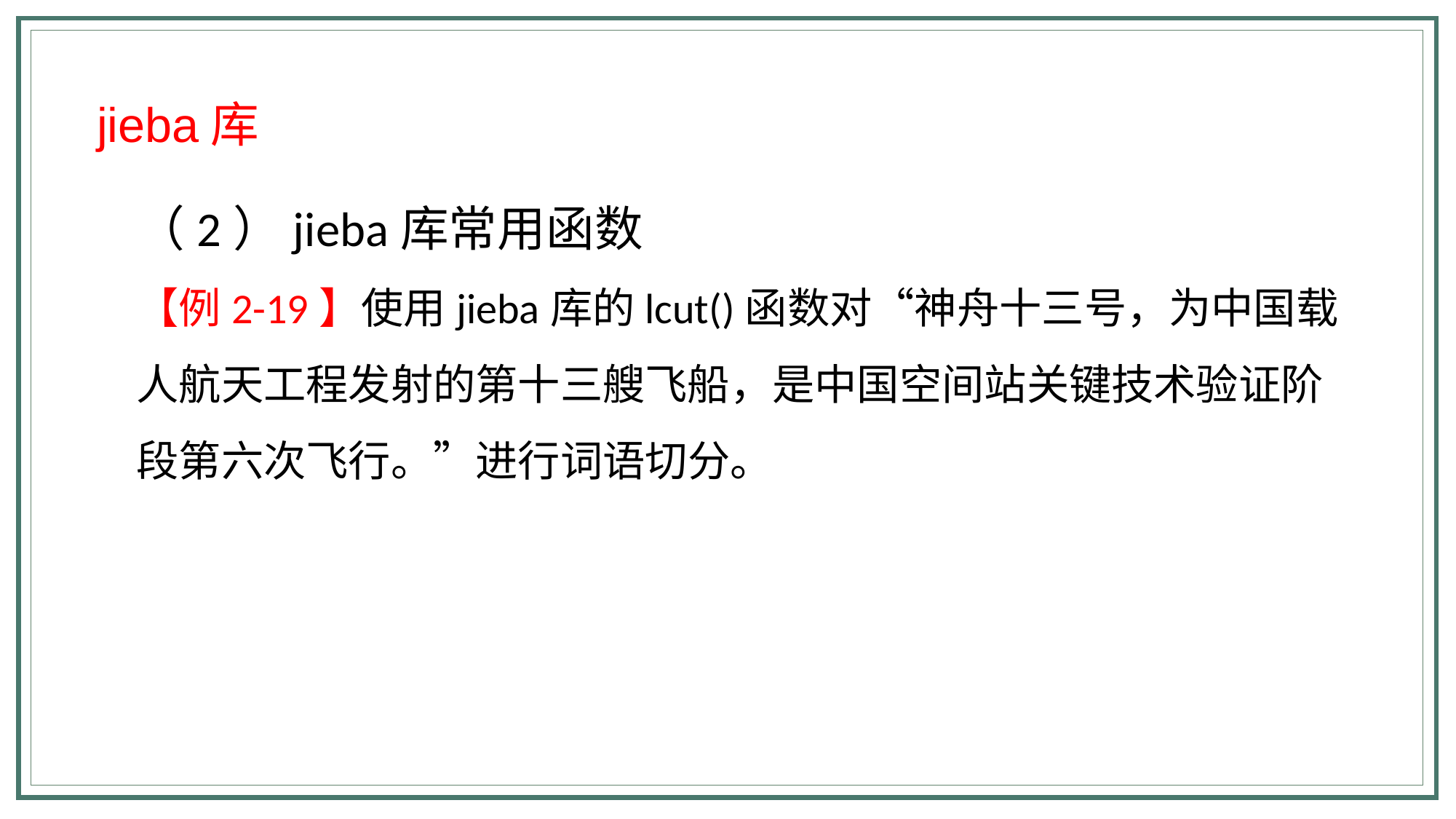

jieba库

（2）jieba库常用函数
【例2-19】使用jieba库的lcut()函数对“神舟十三号，为中国载人航天工程发射的第十三艘飞船，是中国空间站关键技术验证阶段第六次飞行。”进行词语切分。